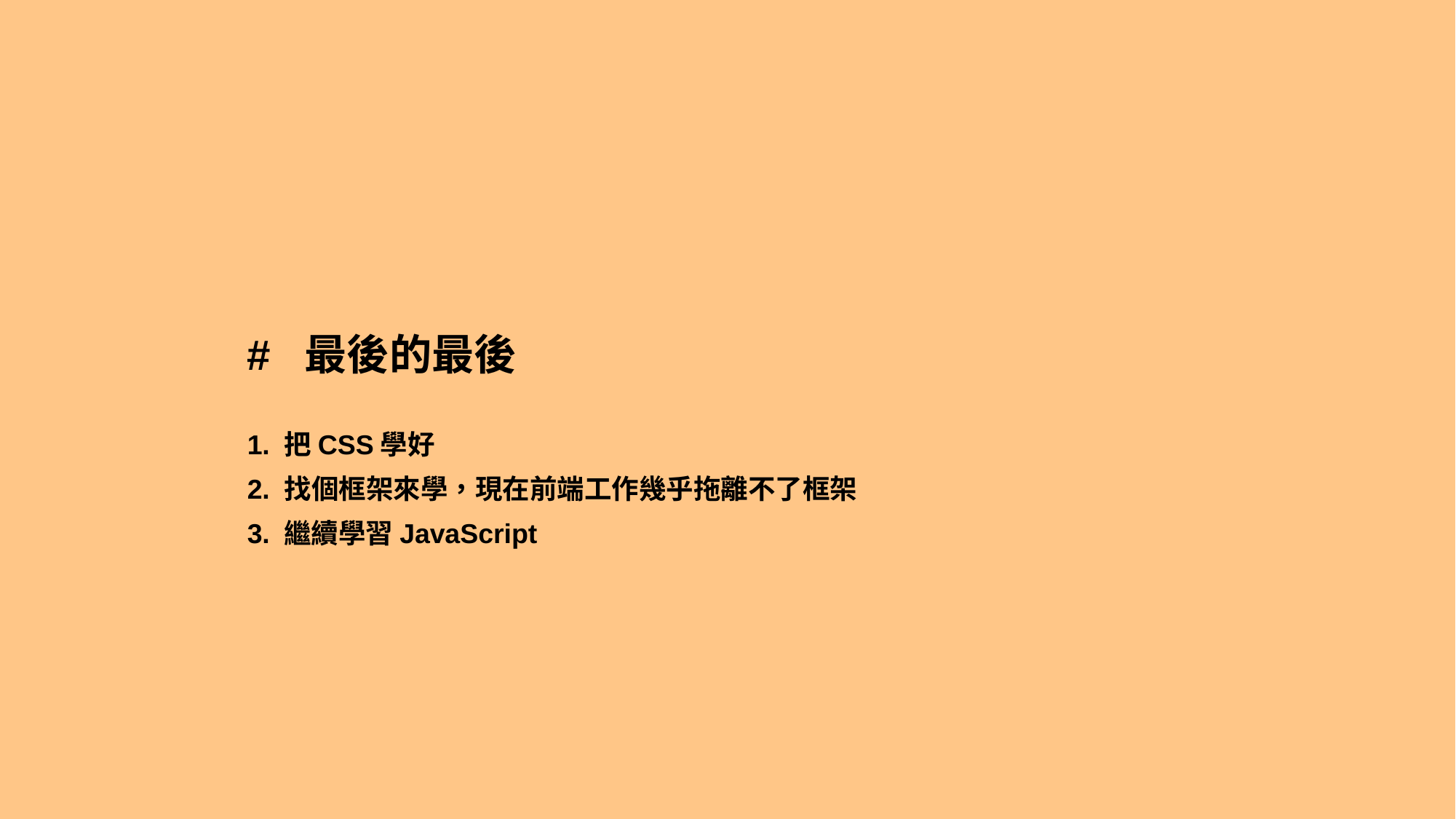

#  最後的最後
1. 把CSS學好
2. 找個框架來學，現在前端工作幾乎拖離不了框架
3. 繼續學習JavaScript